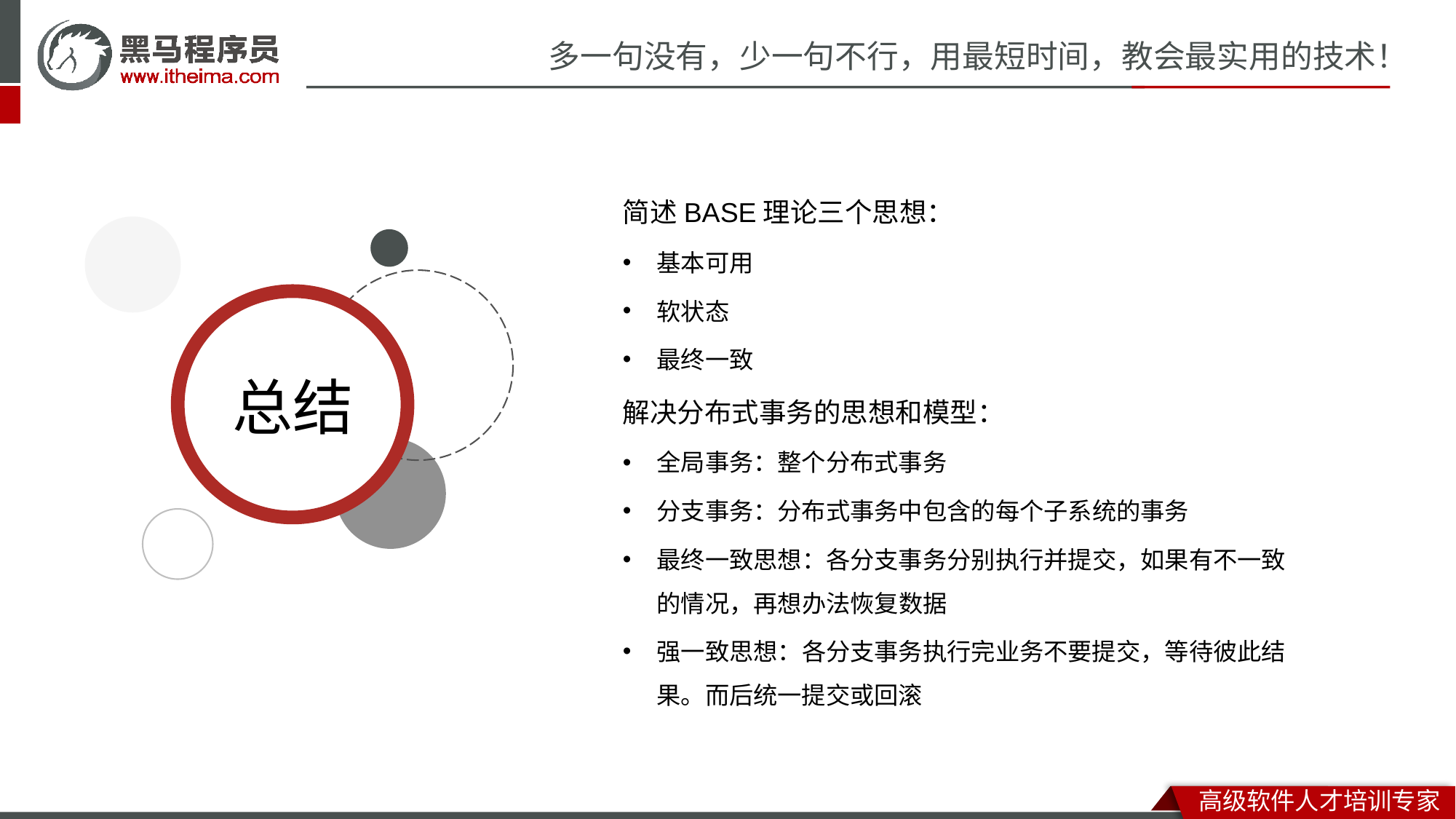

简述BASE理论三个思想：
基本可用
软状态
最终一致
解决分布式事务的思想和模型：
全局事务：整个分布式事务
分支事务：分布式事务中包含的每个子系统的事务
最终一致思想：各分支事务分别执行并提交，如果有不一致的情况，再想办法恢复数据
强一致思想：各分支事务执行完业务不要提交，等待彼此结果。而后统一提交或回滚